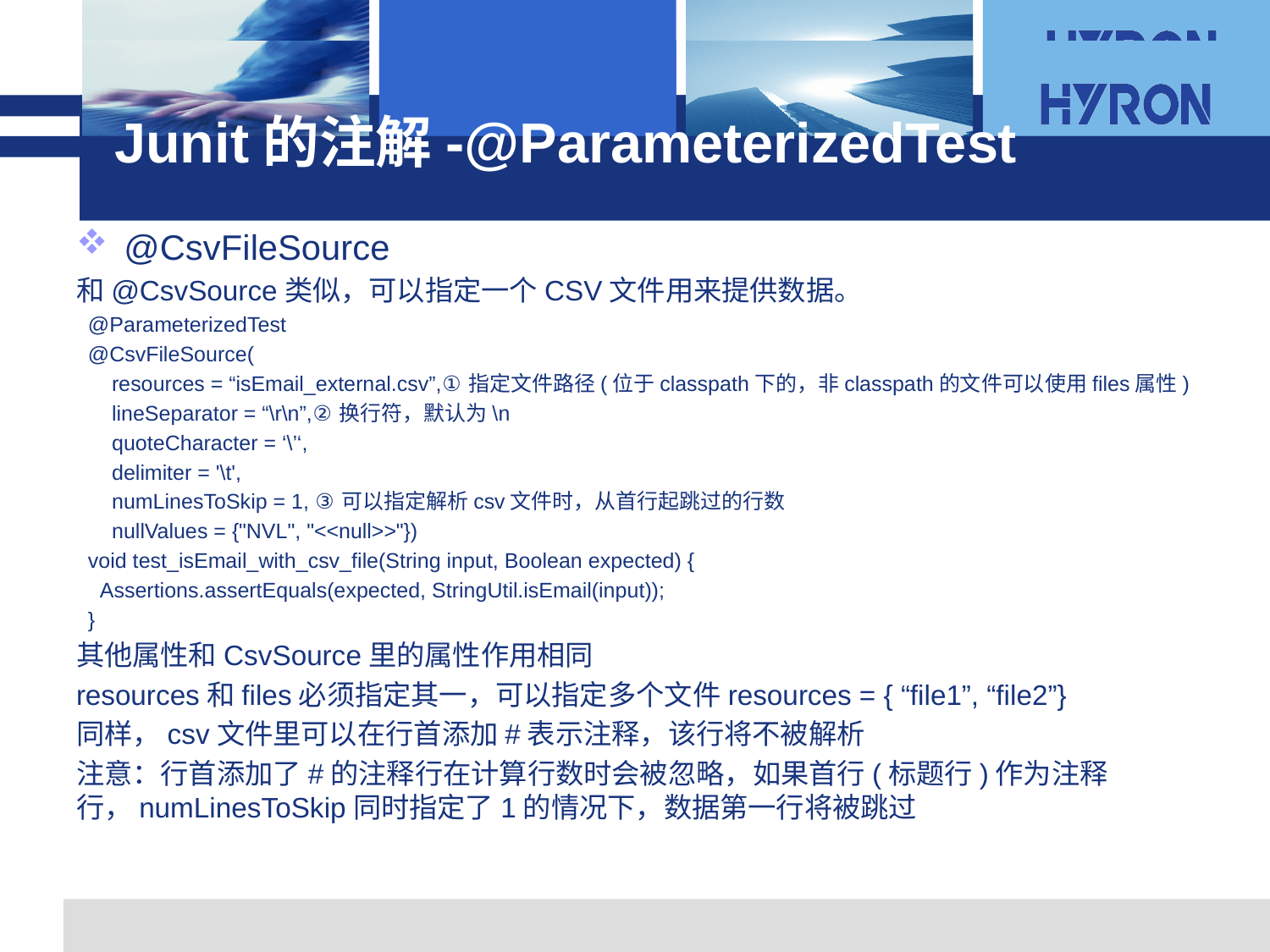

# Junit的注解-@ParameterizedTest
@CsvFileSource
和@CsvSource类似，可以指定一个CSV文件用来提供数据。
  @ParameterizedTest
  @CsvFileSource(
      resources = “isEmail_external.csv”,①指定文件路径(位于classpath下的，非classpath的文件可以使用files属性)
      lineSeparator = “\r\n”,②换行符，默认为\n
      quoteCharacter = ‘\’‘,
      delimiter = '\t',
      numLinesToSkip = 1, ③可以指定解析csv文件时，从首行起跳过的行数
      nullValues = {"NVL", "<<null>>"})
  void test_isEmail_with_csv_file(String input, Boolean expected) {
    Assertions.assertEquals(expected, StringUtil.isEmail(input));
  }
其他属性和CsvSource里的属性作用相同
resources和files必须指定其一，可以指定多个文件resources = { “file1”, “file2”}
同样，csv文件里可以在行首添加#表示注释，该行将不被解析
注意：行首添加了#的注释行在计算行数时会被忽略，如果首行(标题行)作为注释行，numLinesToSkip同时指定了1的情况下，数据第一行将被跳过